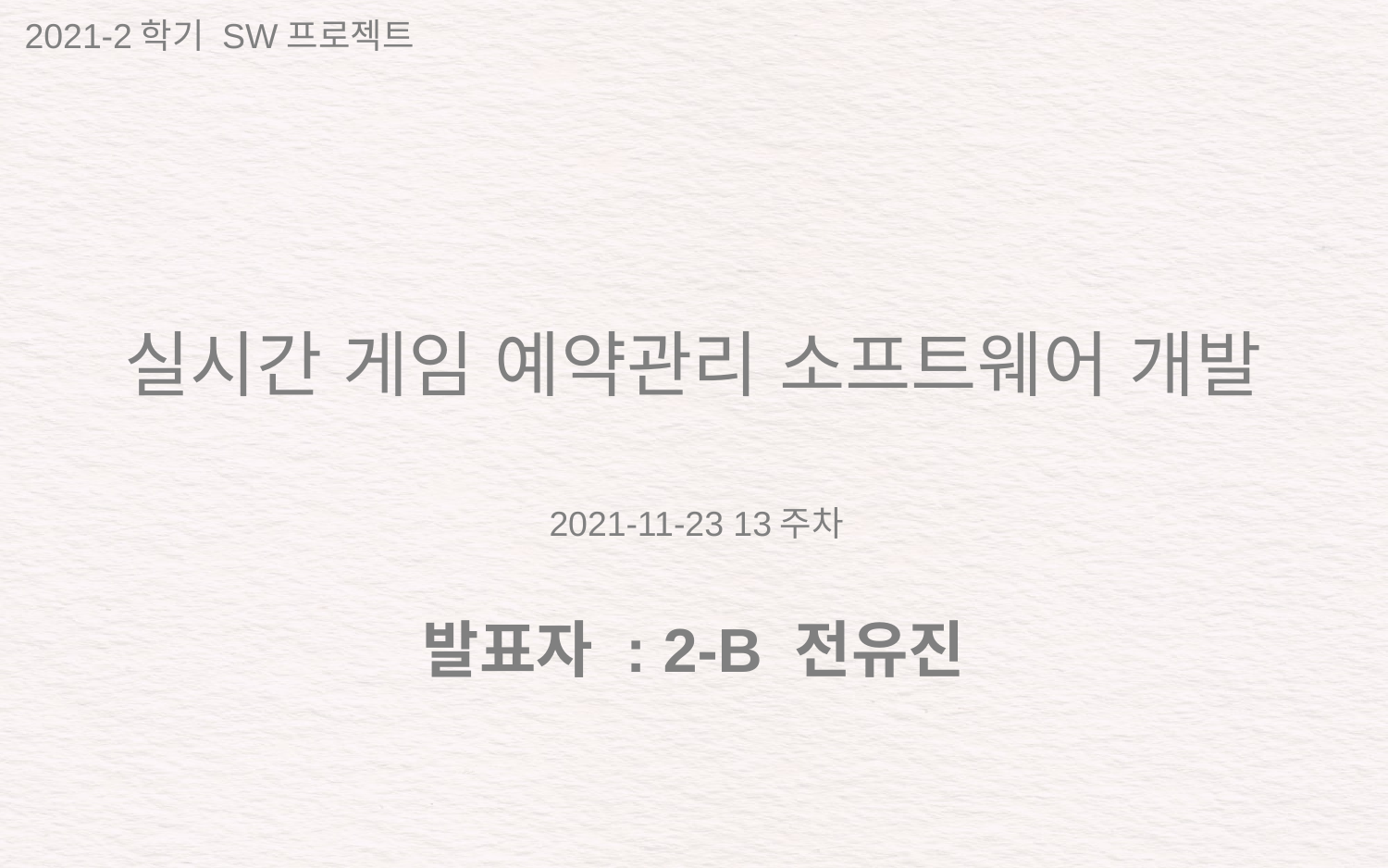

2021-2학기 SW프로젝트
# 실시간 게임 예약관리 소프트웨어 개발
2021-11-23 13주차
발표자 : 2-B 전유진